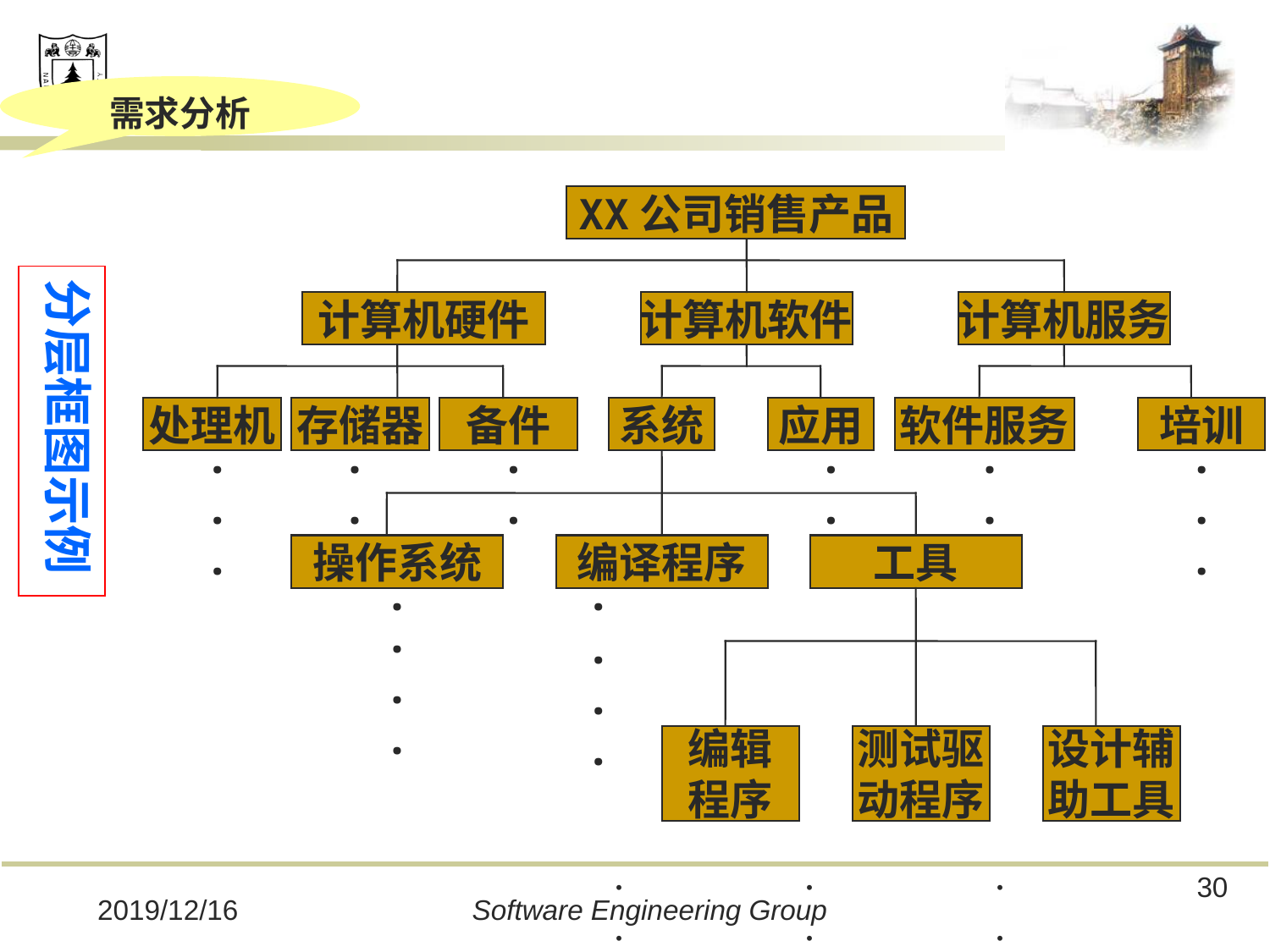

需求分析
XX公司销售产品

计算机硬件
计算机软件
计算机服务

处理机
存储器
备件
系统
应用
软件服务
培训
.
.
.
.
.
.
.
.
.
.
.
.
.
.

操作系统
编译程序
工具
.
.

.
.
.
.
.
.

编辑
程序
测试驱
动程序
设计辅
助工具
分层框图示例
.
.
.
.
.
.
30
2019/12/16
Software Engineering Group